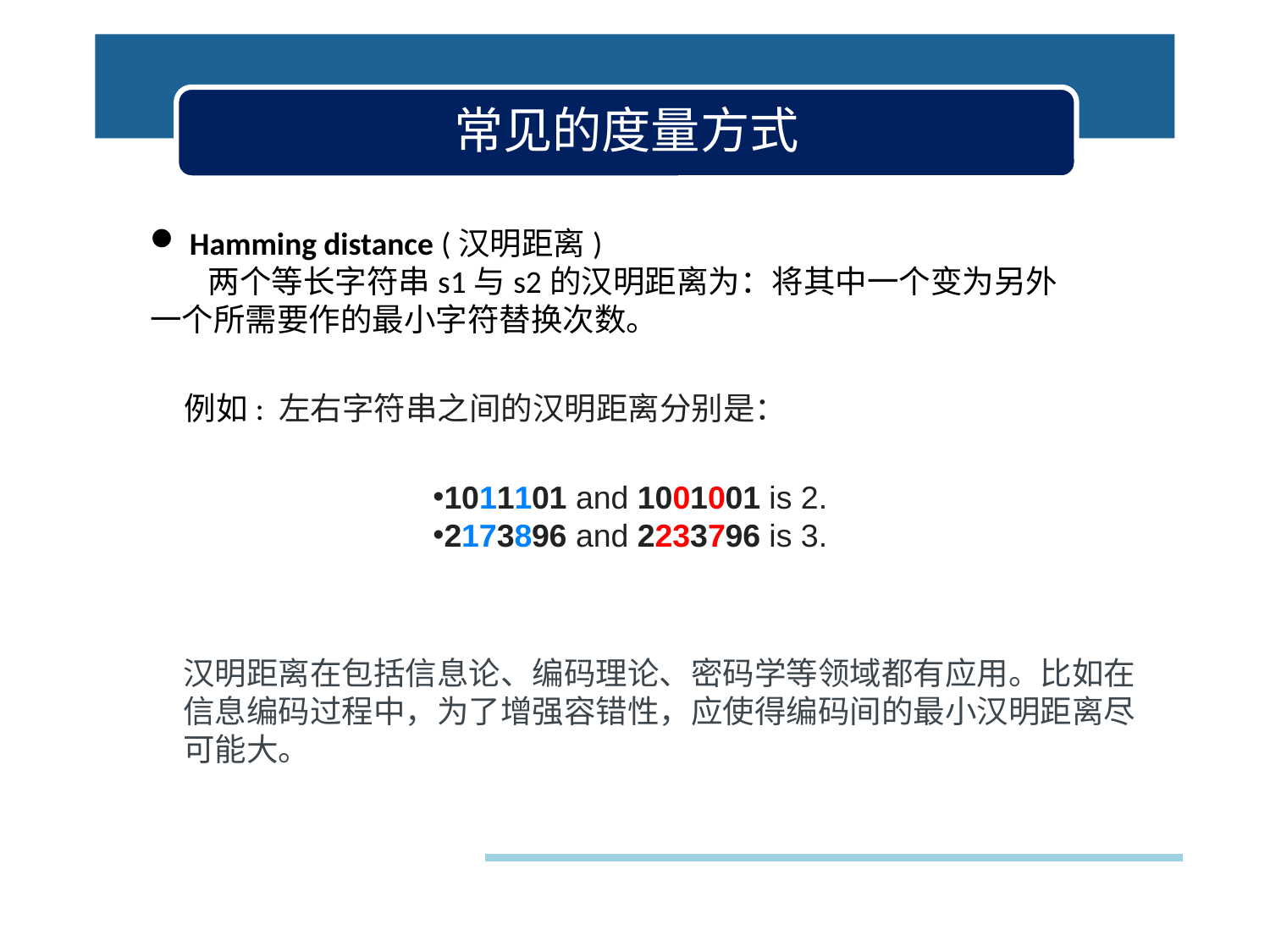

# 常见的度量方式
Hamming distance (汉明距离)
       两个等长字符串s1与s2的汉明距离为：将其中一个变为另外一个所需要作的最小字符替换次数。
例如: 左右字符串之间的汉明距离分别是：
1011101 and 1001001 is 2.
2173896 and 2233796 is 3.
汉明距离在包括信息论、编码理论、密码学等领域都有应用。比如在信息编码过程中，为了增强容错性，应使得编码间的最小汉明距离尽可能大。